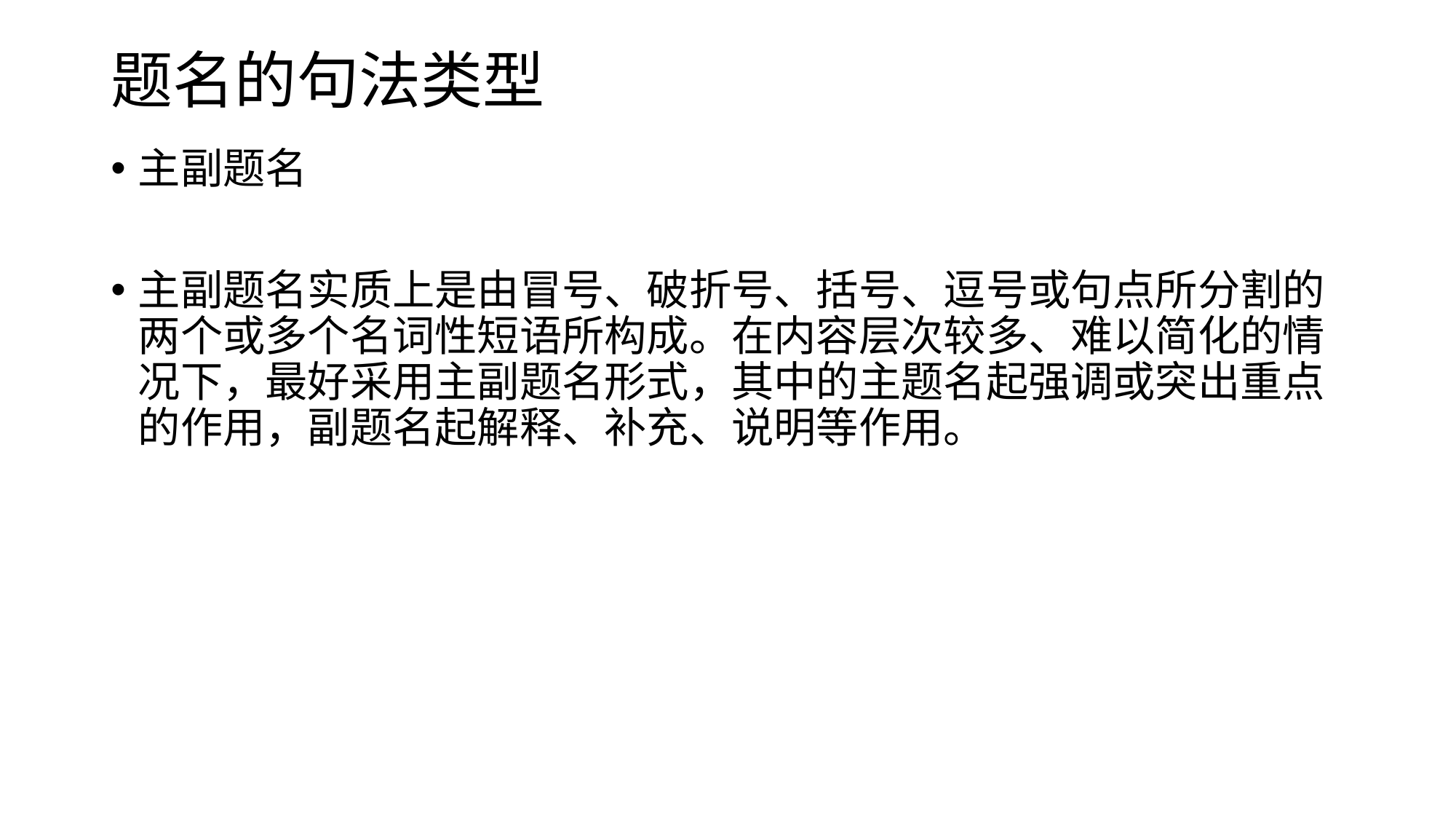

# 题名的句法类型
主副题名

主副题名实质上是由冒号、破折号、括号、逗号或句点所分割的两个或多个名词性短语所构成。在内容层次较多、难以简化的情况下，最好采用主副题名形式，其中的主题名起强调或突出重点的作用，副题名起解释、补充、说明等作用。